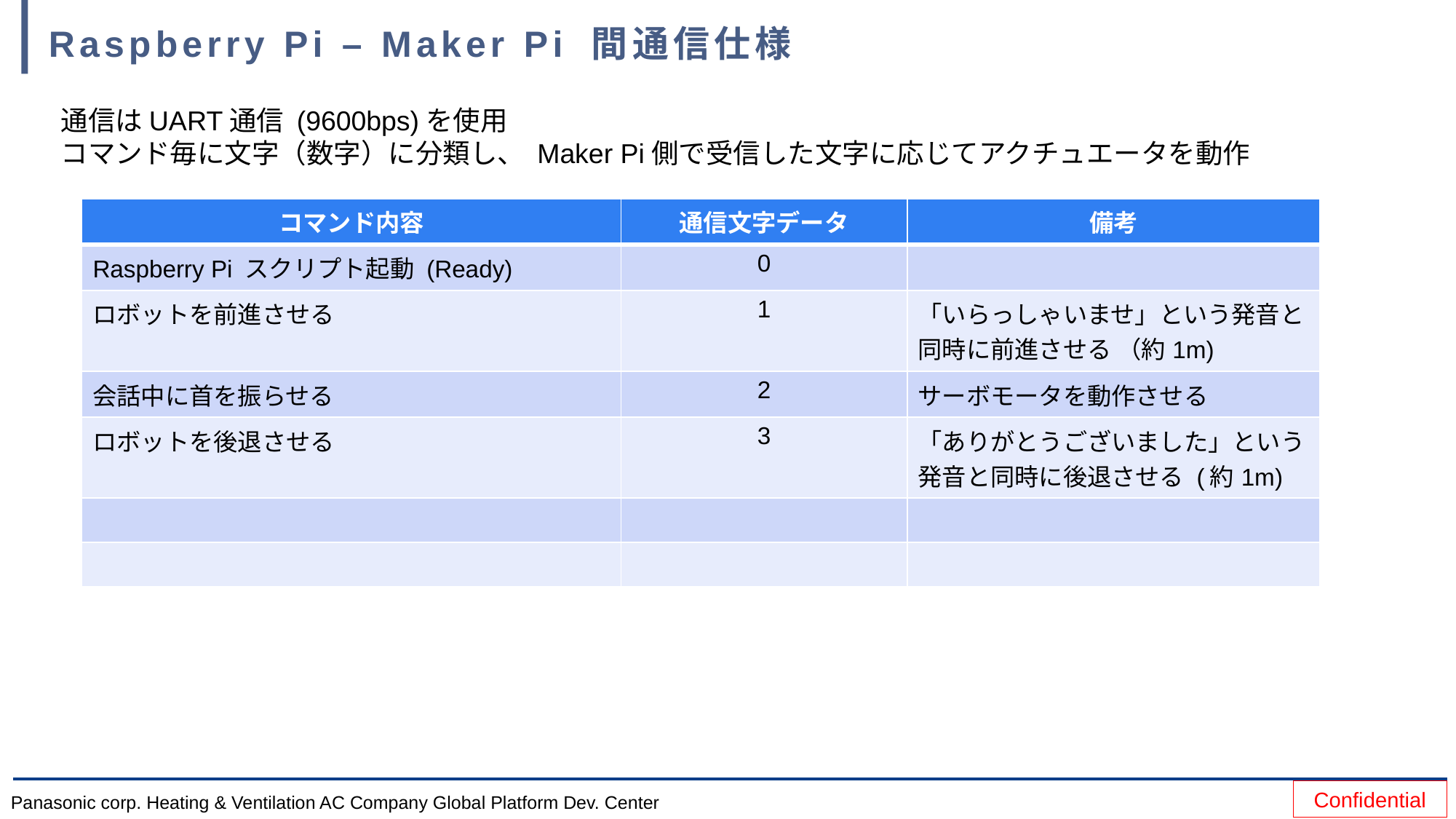

# Raspberry Pi – Maker Pi 間通信仕様
通信はUART通信 (9600bps)を使用
コマンド毎に文字（数字）に分類し、 Maker Pi側で受信した文字に応じてアクチュエータを動作
| コマンド内容 | 通信文字データ | 備考 |
| --- | --- | --- |
| Raspberry Pi スクリプト起動 (Ready) | 0 |  |
| ロボットを前進させる | 1 | 「いらっしゃいませ」という発音と同時に前進させる （約1m) |
| 会話中に首を振らせる | 2 | サーボモータを動作させる |
| ロボットを後退させる | 3 | 「ありがとうございました」という発音と同時に後退させる (約1m) |
|  |  |  |
|  |  |  |